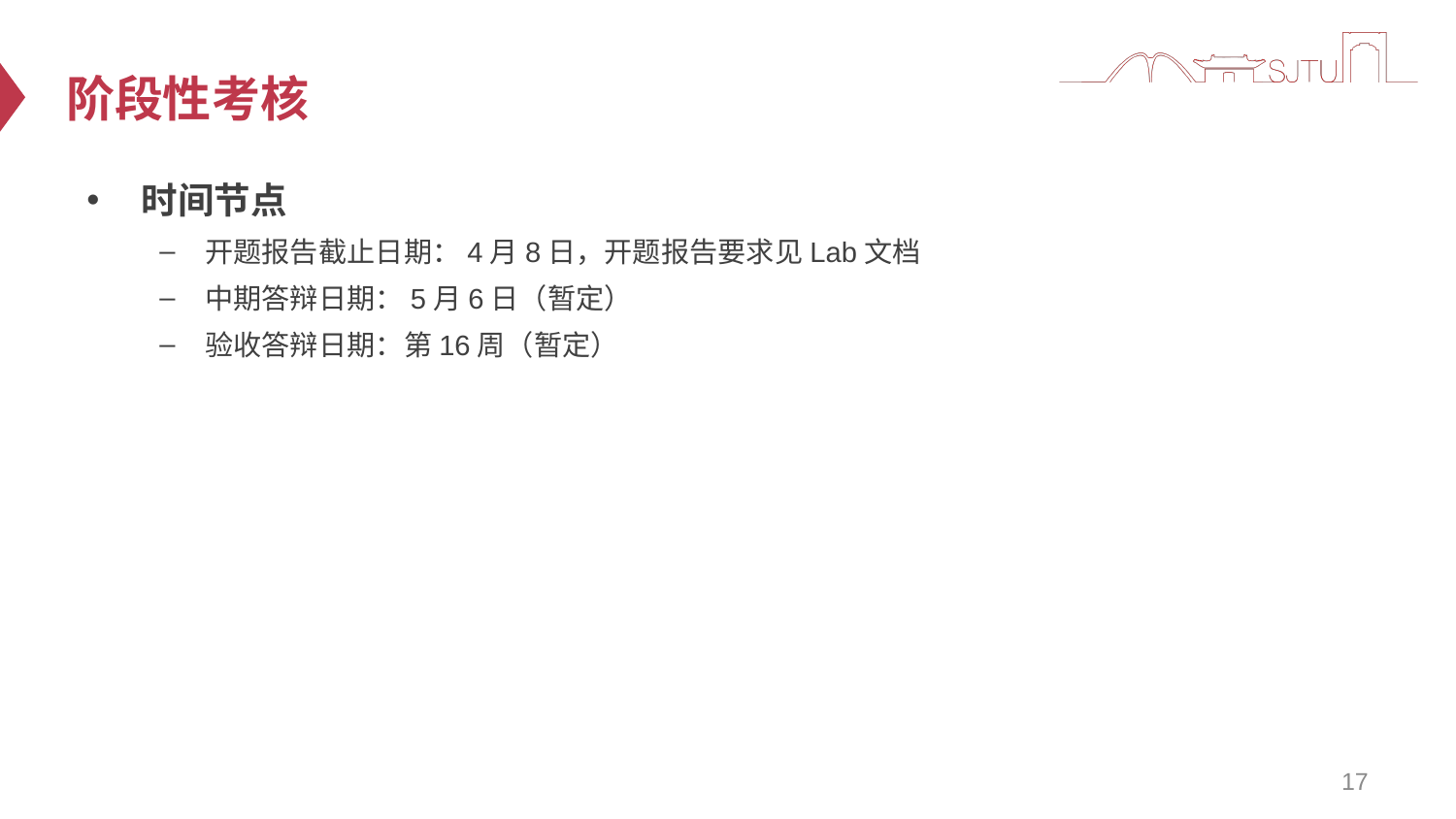

# 阶段性考核
时间节点
开题报告截止日期：4月8日，开题报告要求见Lab文档
中期答辩日期：5月6日（暂定）
验收答辩日期：第16周（暂定）
17